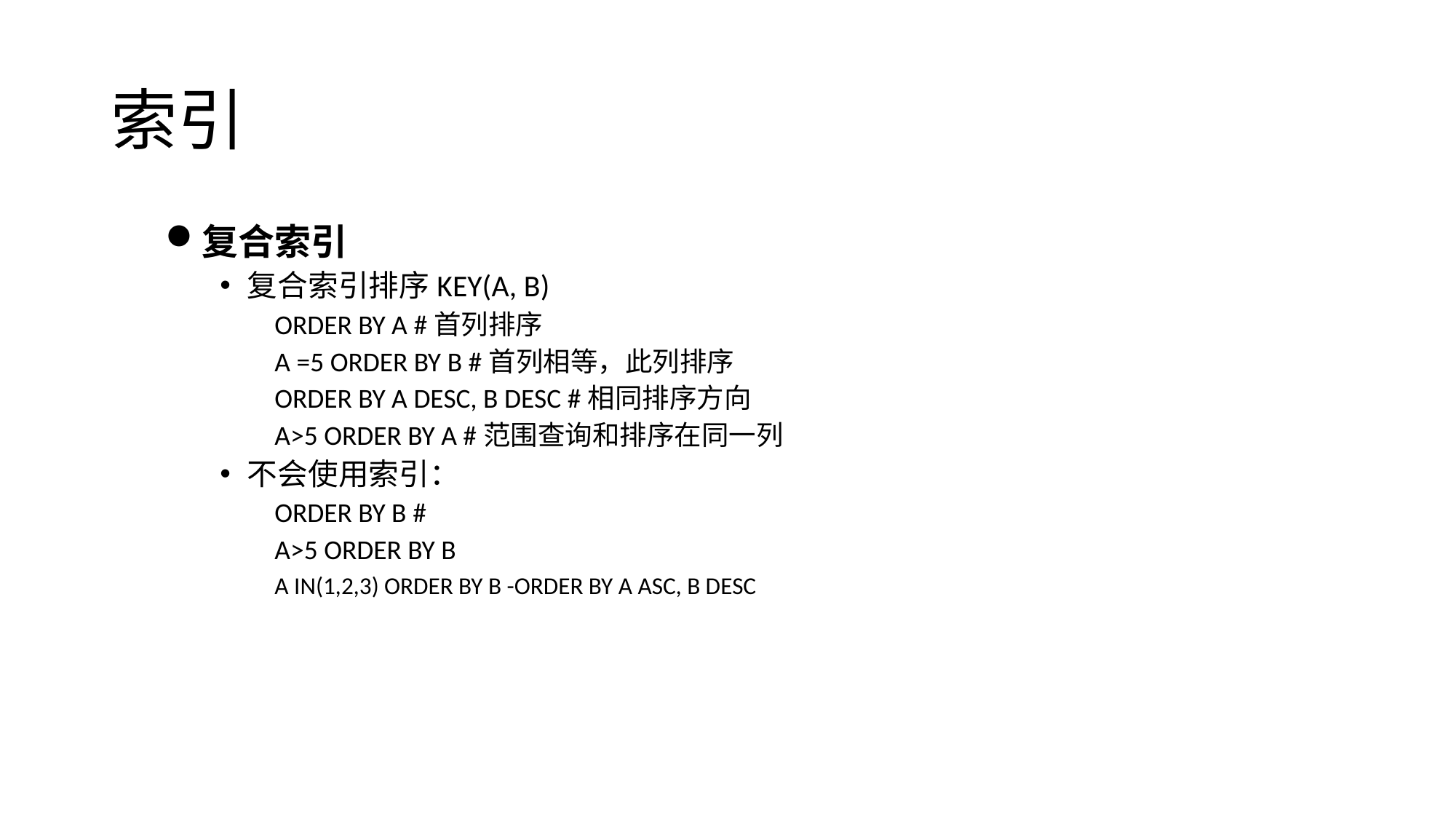

# 索引
复合索引
复合索引排序KEY(A, B)
ORDER BY A #首列排序
A =5 ORDER BY B #首列相等，此列排序
ORDER BY A DESC, B DESC #相同排序方向
A>5 ORDER BY A #范围查询和排序在同一列
不会使用索引：
ORDER BY B #
A>5 ORDER BY B
A IN(1,2,3) ORDER BY B -ORDER BY A ASC, B DESC